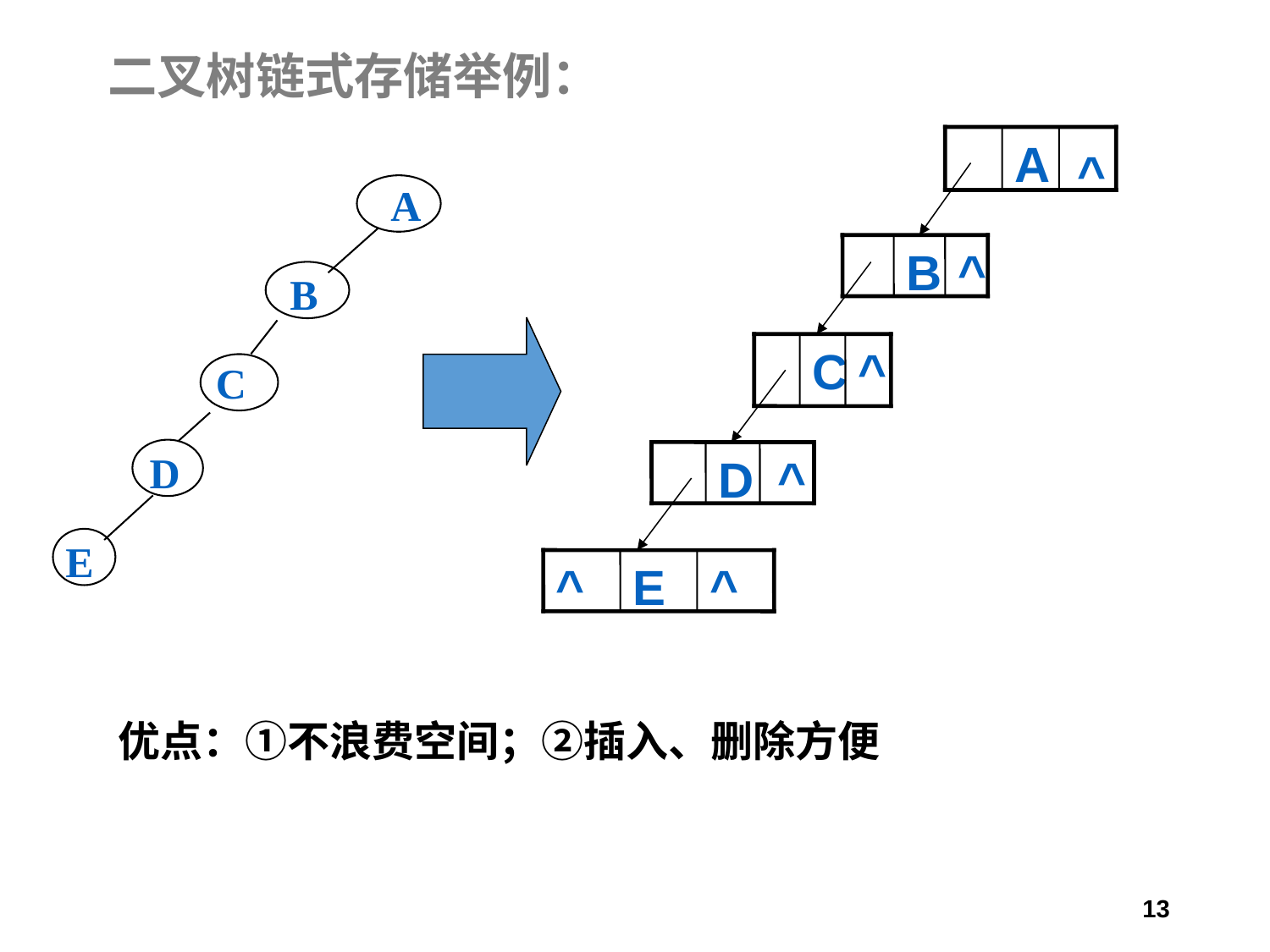

# 二叉树链式存储举例：

A

^

B

^

C

^

D

^

^
E
^

A

B

C

D

E

优点：①不浪费空间；②插入、删除方便
13